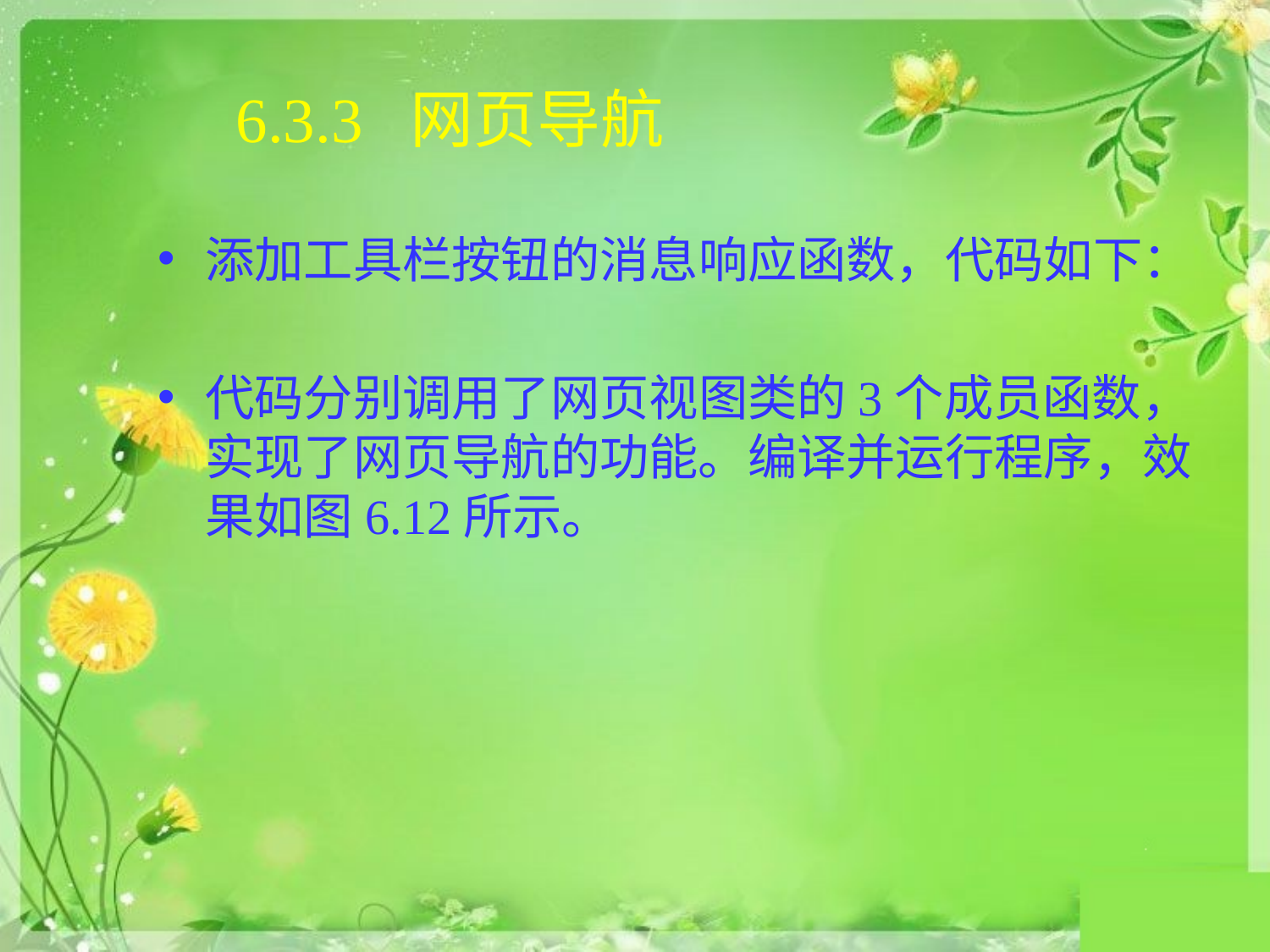

# 6.3.3  网页导航
添加工具栏按钮的消息响应函数，代码如下：

代码分别调用了网页视图类的3个成员函数，实现了网页导航的功能。编译并运行程序，效果如图6.12所示。